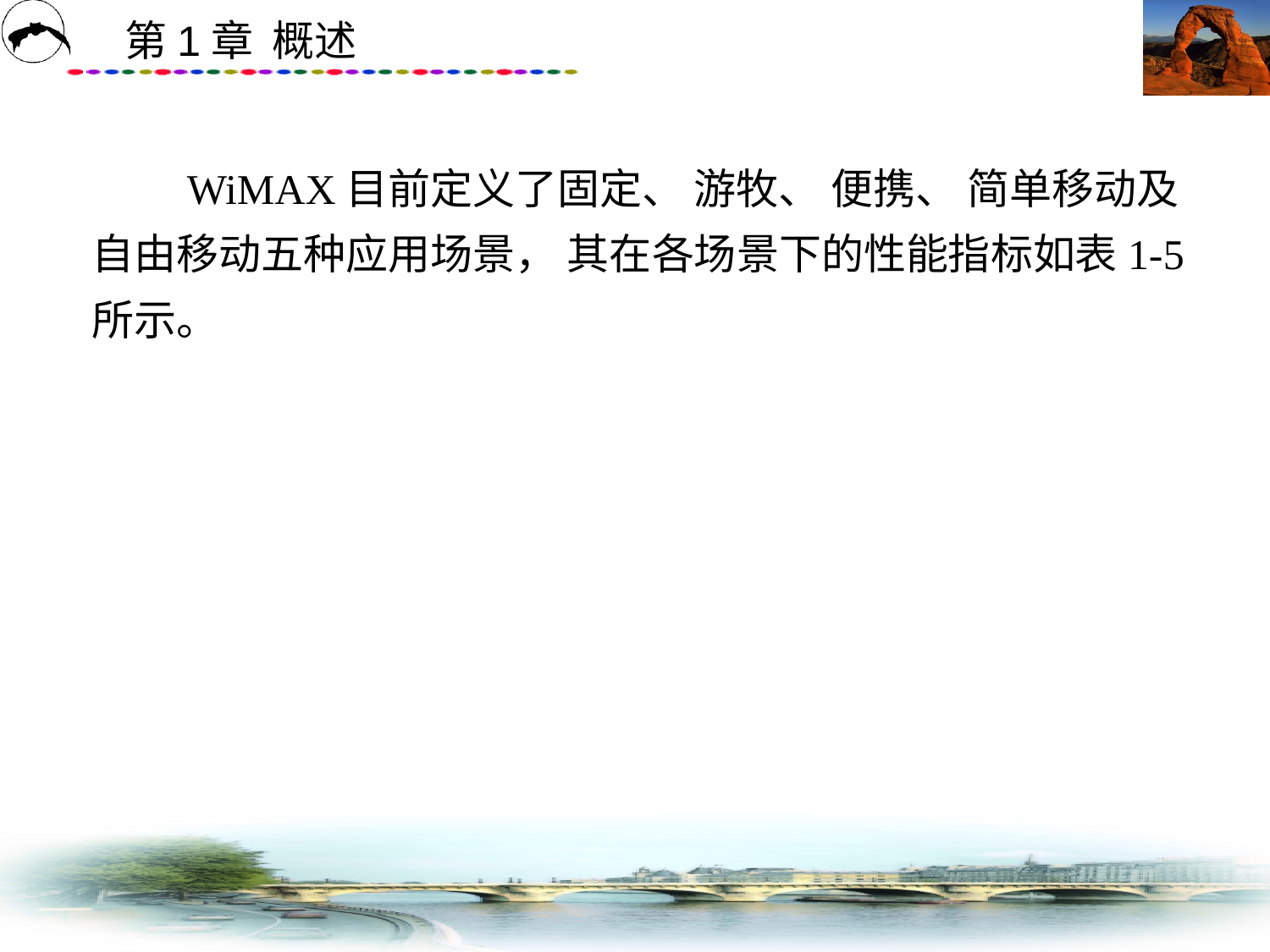

# WiMAX目前定义了固定、 游牧、 便携、 简单移动及自由移动五种应用场景， 其在各场景下的性能指标如表1-5所示。